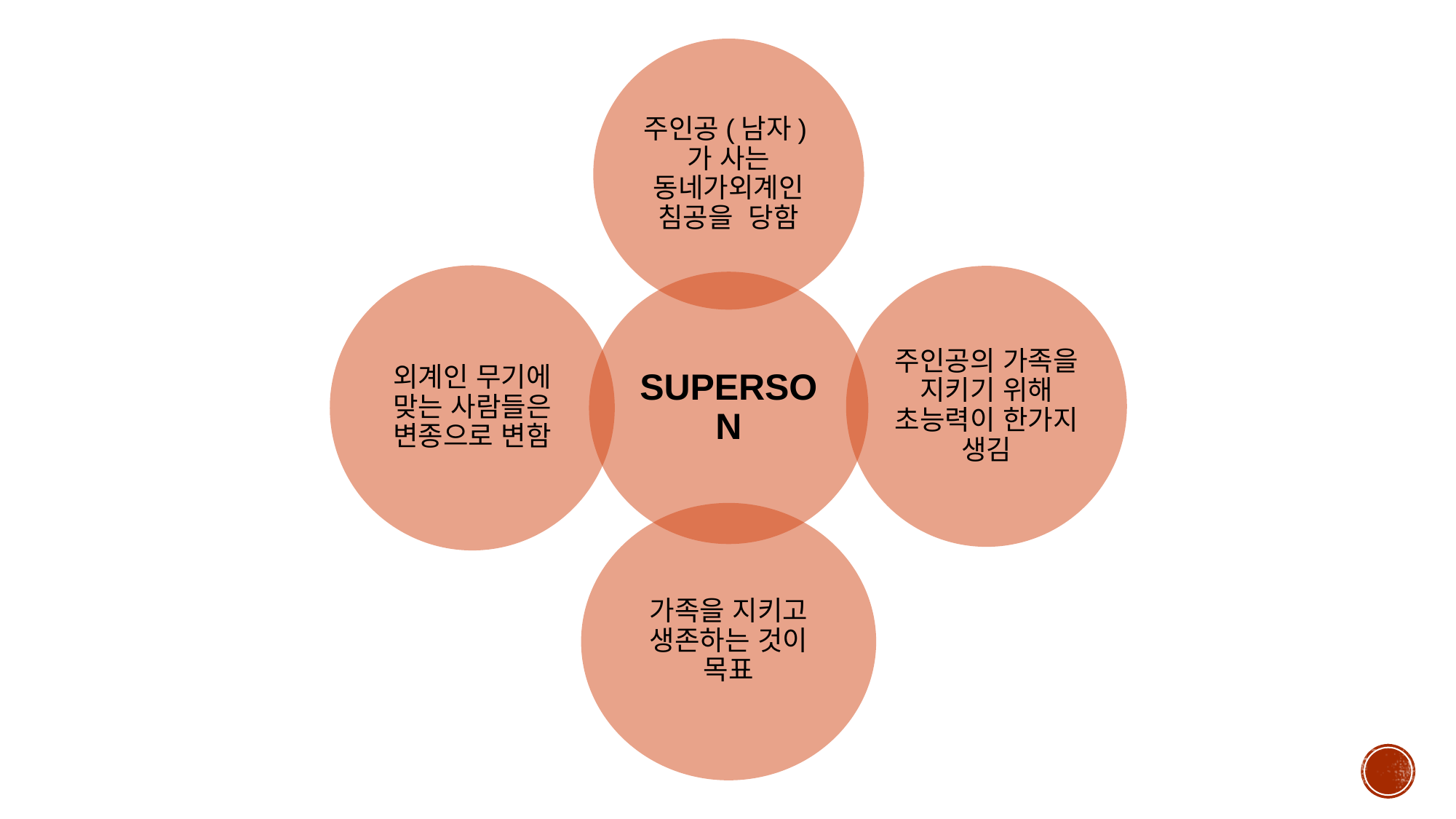

SUPERSON
주인공(남자)가 사는 동네가외계인 침공을  당함
주인공의 가족을 지키기 위해 초능력이 한가지 생김
가족을 지키고 생존하는 것이 목표
외계인 무기에 맞는 사람들은 변종으로 변함